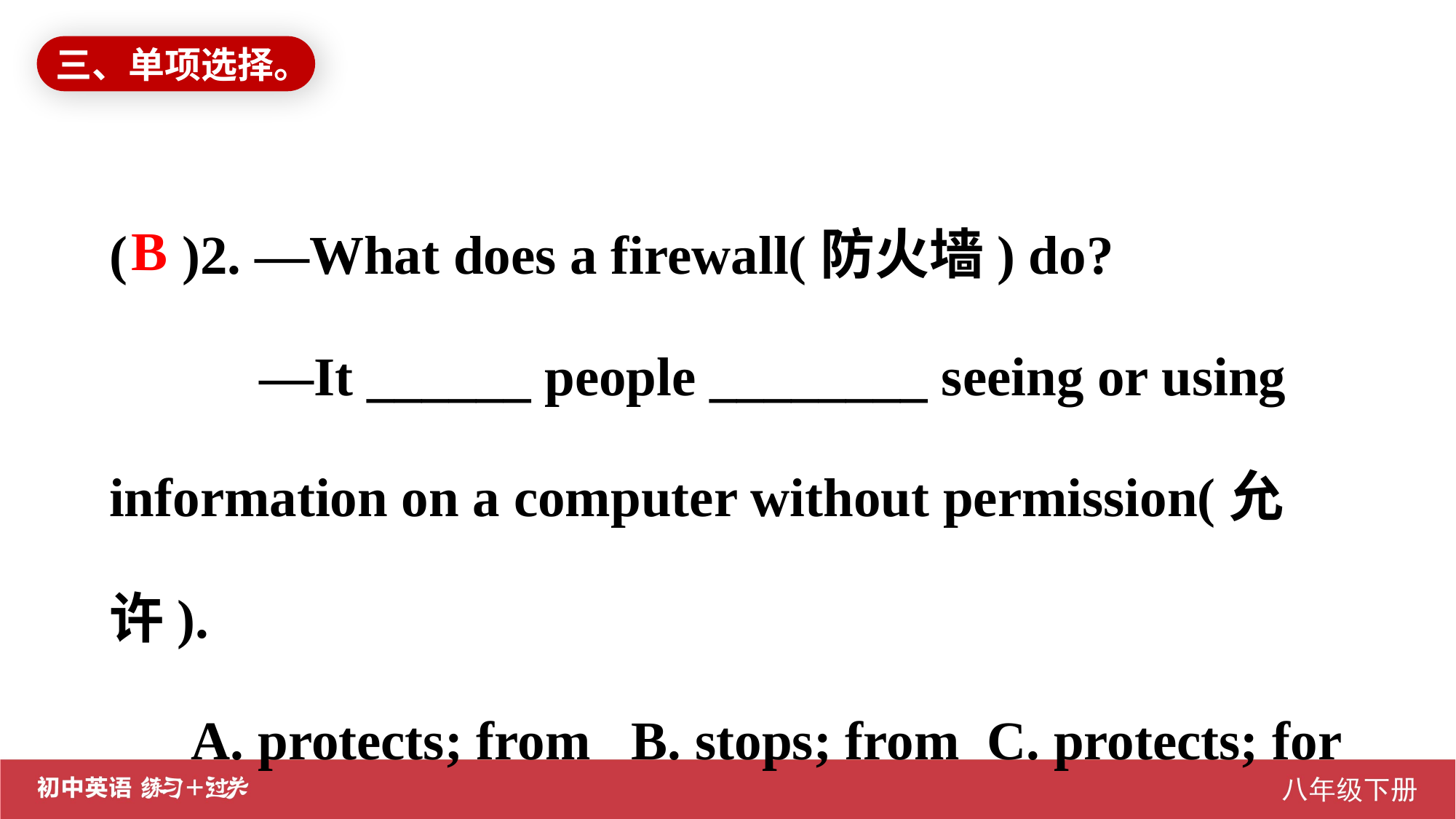

三、单项选择。
(    )2. —What does a firewall(防火墙) do?
           —It ______ people ________ seeing or using information on a computer without permission(允许).
      A. protects; from   B. stops; from  C. protects; for
B